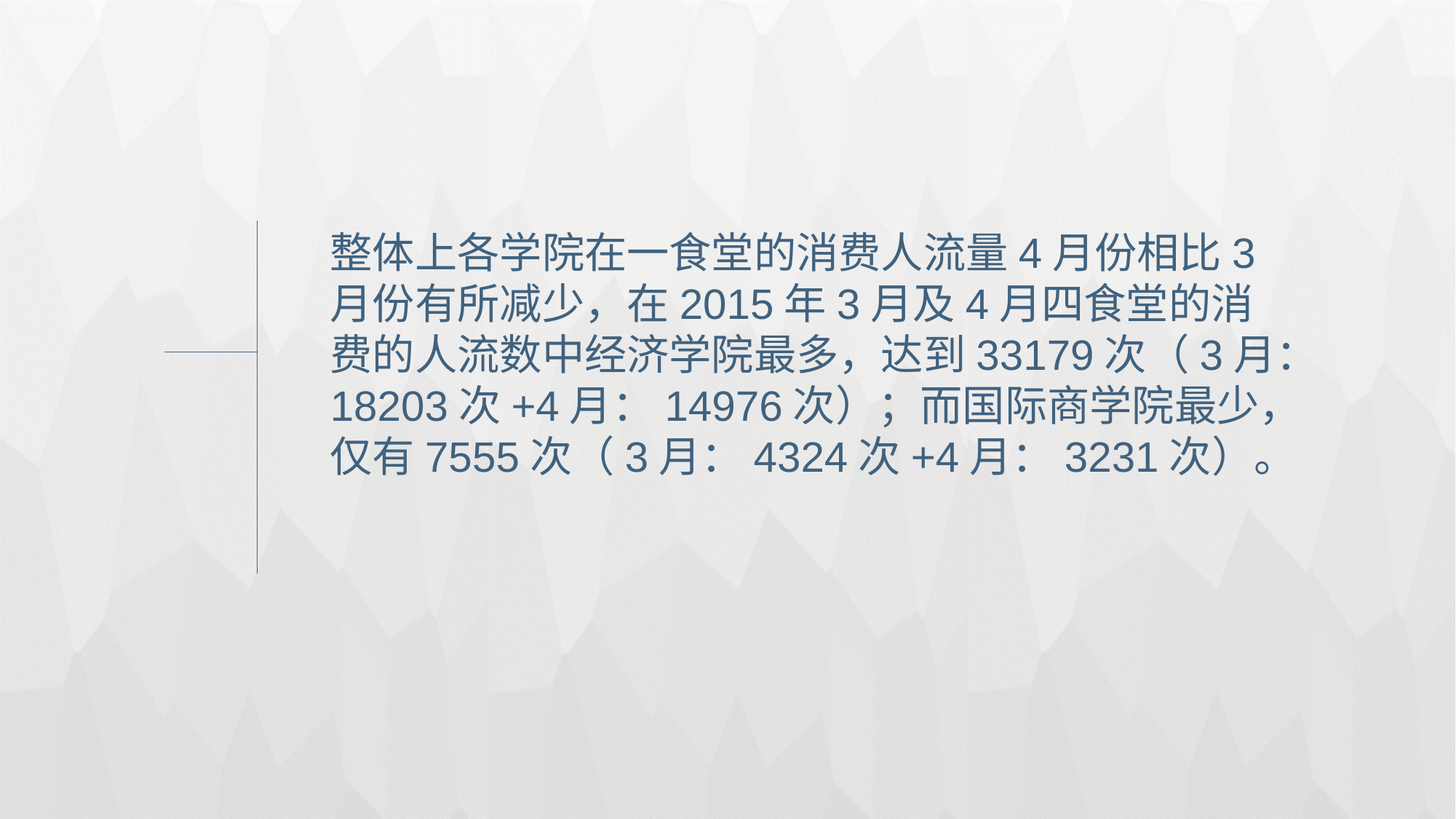

整体上各学院在一食堂的消费人流量4月份相比3月份有所减少，在2015年3月及4月四食堂的消费的人流数中经济学院最多，达到33179次（3月：18203次+4月：14976次）；而国际商学院最少，仅有7555次（3月：4324次+4月：3231次）。